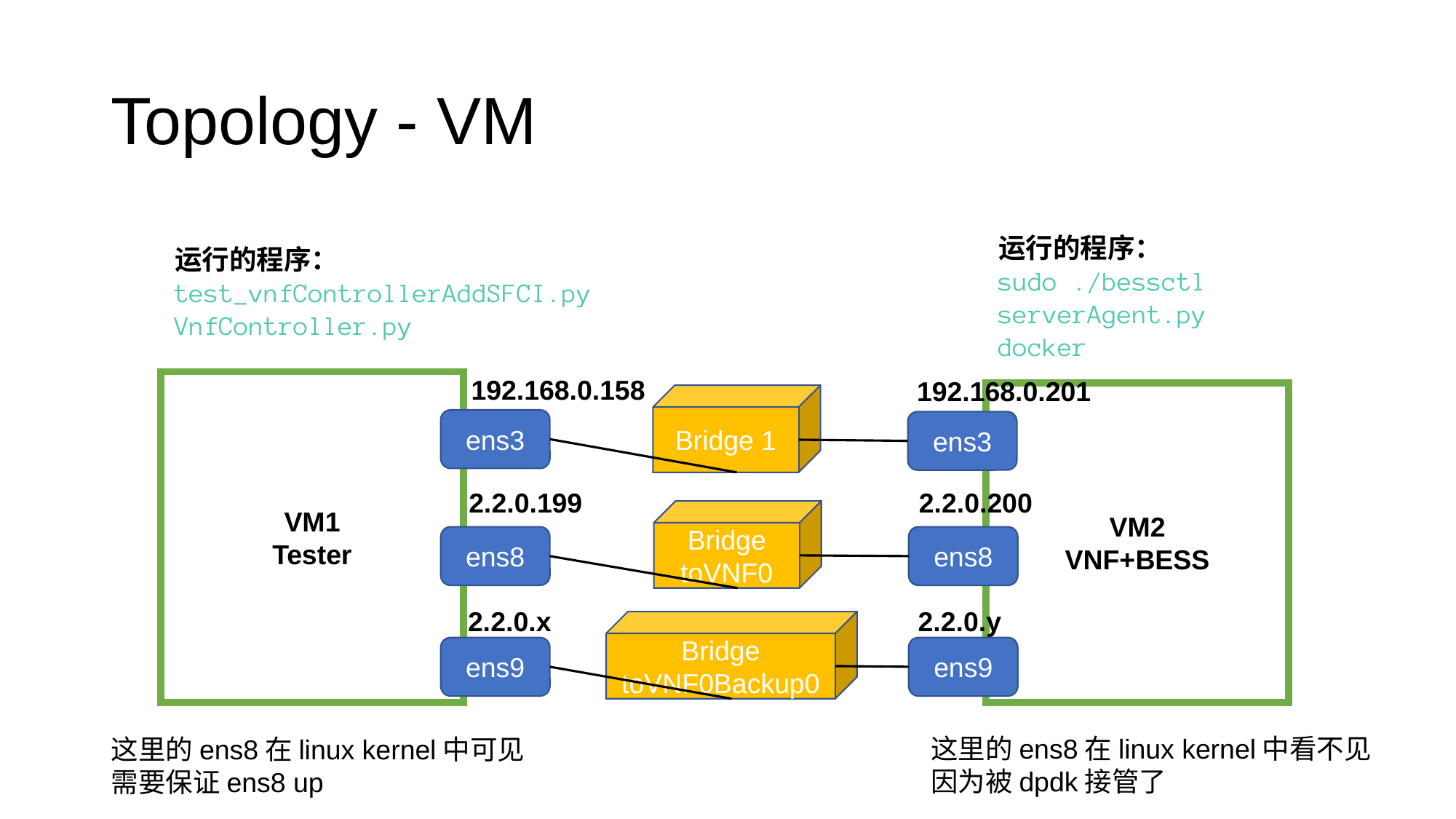

# Topology - VM
运行的程序：
sudo ./bessctl
serverAgent.py
docker
运行的程序：
test_vnfControllerAddSFCI.py
VnfController.py
192.168.0.158
192.168.0.201
VM1
Tester
VM2
VNF+BESS
Bridge 1
ens3
ens3
2.2.0.199
2.2.0.200
Bridge toVNF0
ens8
ens8
2.2.0.x
2.2.0.y
Bridge toVNF0Backup0
ens9
ens9
这里的ens8在linux kernel中看不见
因为被dpdk接管了
这里的ens8在linux kernel中可见
需要保证ens8 up